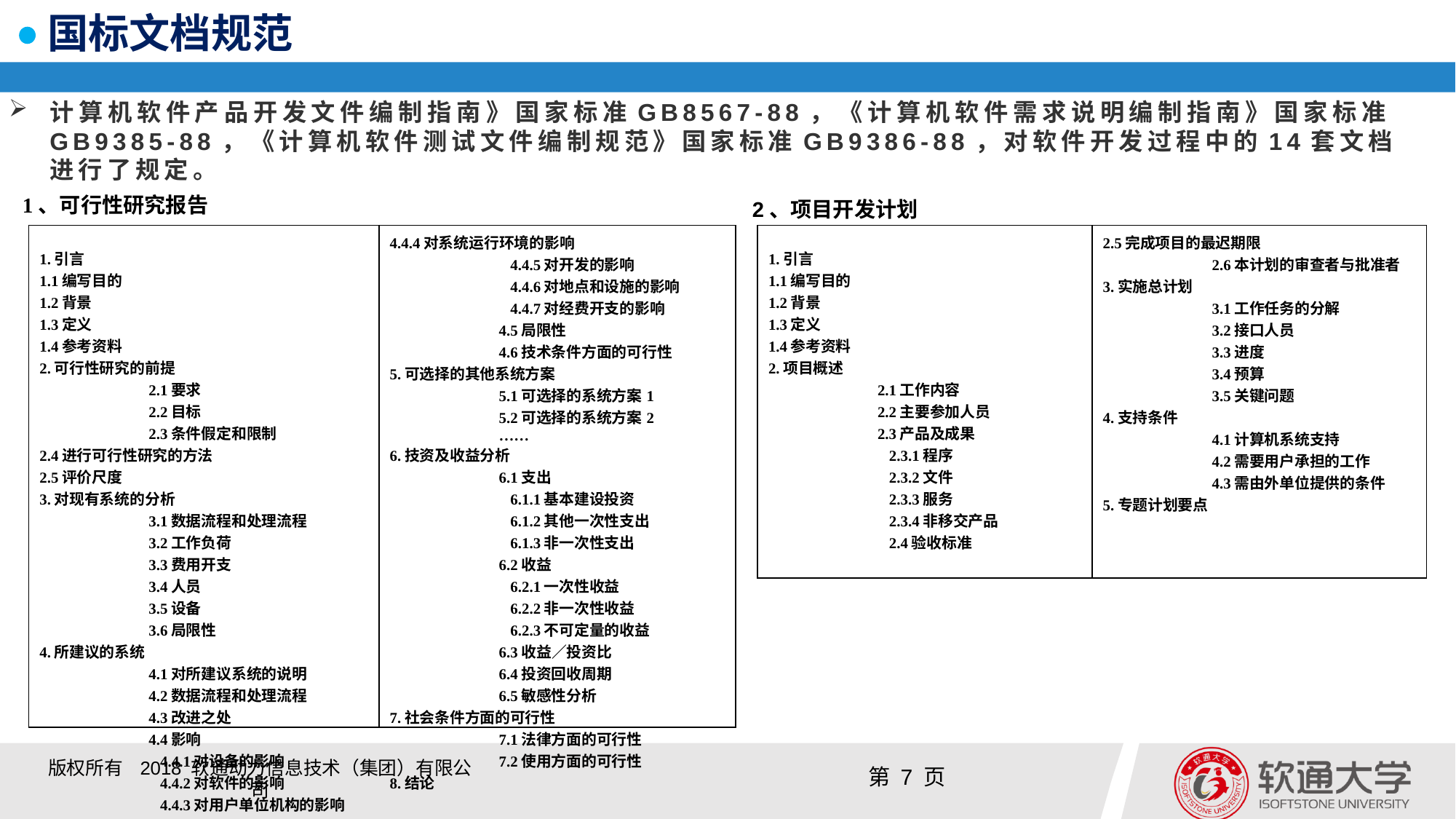

# 国标文档规范
计算机软件产品开发文件编制指南》国家标准GB8567-88，《计算机软件需求说明编制指南》国家标准GB9385-88，《计算机软件测试文件编制规范》国家标准GB9386-88，对软件开发过程中的14套文档进行了规定。

1、可行性研究报告
2、项目开发计划
| 1.引言 1.1编写目的 1.2背景 1.3定义 1.4参考资料 2.可行性研究的前提 2.1要求 2.2目标 2.3条件假定和限制 2.4进行可行性研究的方法 2.5评价尺度 3.对现有系统的分析 3.1数据流程和处理流程 3.2工作负荷 3.3费用开支 3.4人员 3.5设备 3.6局限性 4.所建议的系统 4.1对所建议系统的说明 4.2数据流程和处理流程 4.3改进之处 4.4影响 4.4.1对设备的影响 4.4.2对软件的影响 4.4.3对用户单位机构的影响 | 4.4.4对系统运行环境的影响 4.4.5对开发的影响 4.4.6对地点和设施的影响 4.4.7对经费开支的影响 4.5局限性 4.6技术条件方面的可行性 5.可选择的其他系统方案 5.1可选择的系统方案1 5.2可选择的系统方案2 …… 6.技资及收益分析 6.1支出 6.1.1基本建设投资 6.1.2其他一次性支出 6.1.3非一次性支出 6.2收益 6.2.1一次性收益 6.2.2非一次性收益 6.2.3不可定量的收益 6.3收益／投资比 6.4投资回收周期 6.5敏感性分析 7.社会条件方面的可行性 7.1法律方面的可行性 7.2使用方面的可行性 8.结论 |
| --- | --- |
| 1.引言 1.1编写目的 1.2背景 1.3定义 1.4参考资料 2.项目概述 2.1工作内容 2.2主要参加人员 2.3产品及成果 2.3.1程序 2.3.2文件 2.3.3服务 2.3.4非移交产品 2.4验收标准 | 2.5完成项目的最迟期限 2.6本计划的审查者与批准者 3.实施总计划 3.1工作任务的分解 3.2接口人员 3.3进度 3.4预算 3.5关键问题 4.支持条件 4.1计算机系统支持 4.2需要用户承担的工作 4.3需由外单位提供的条件 5.专题计划要点 |
| --- | --- |